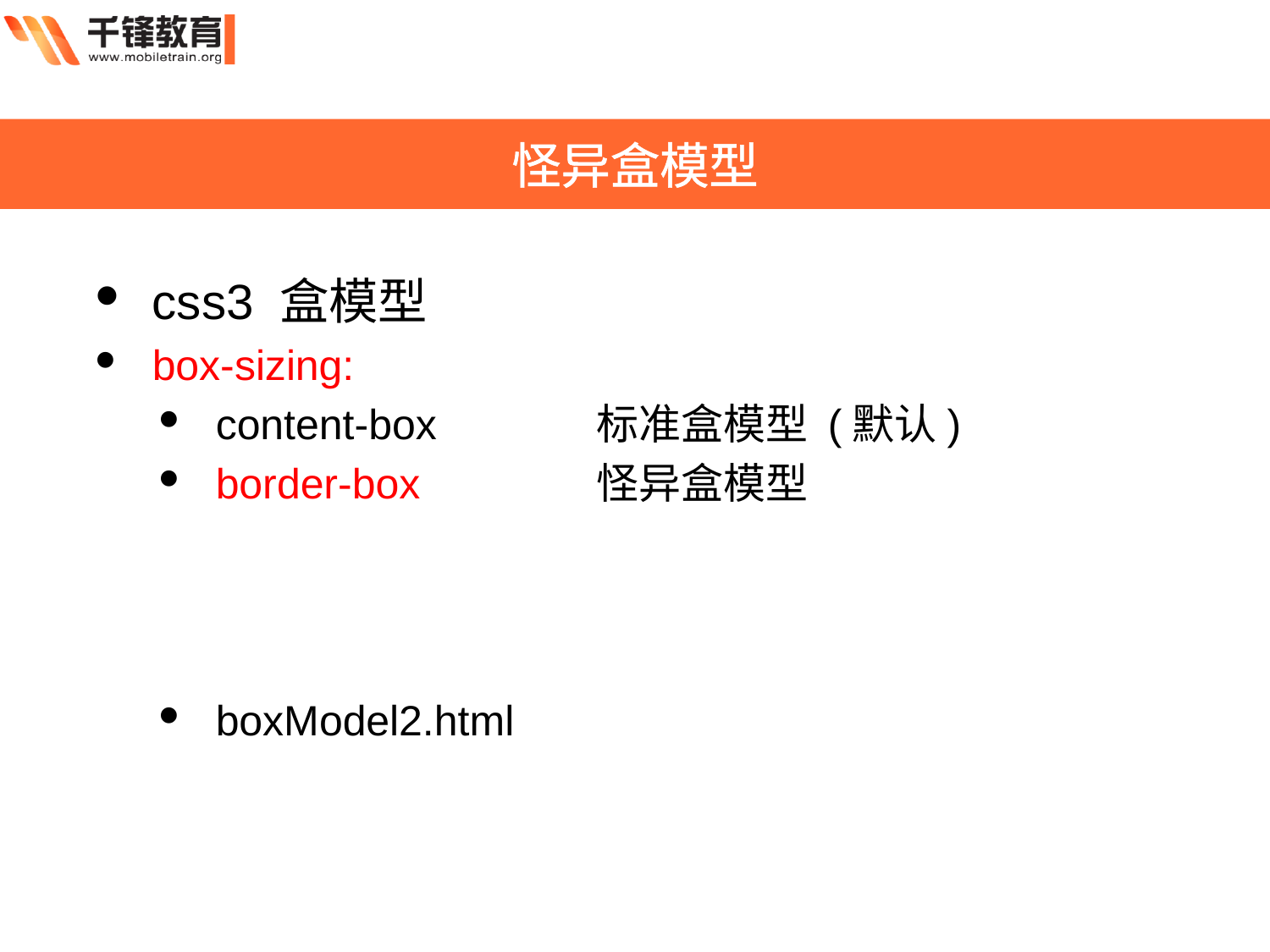

怪异盒模型
css3 盒模型
box-sizing:
content-box		标准盒模型 (默认)
border-box		怪异盒模型

boxModel2.html